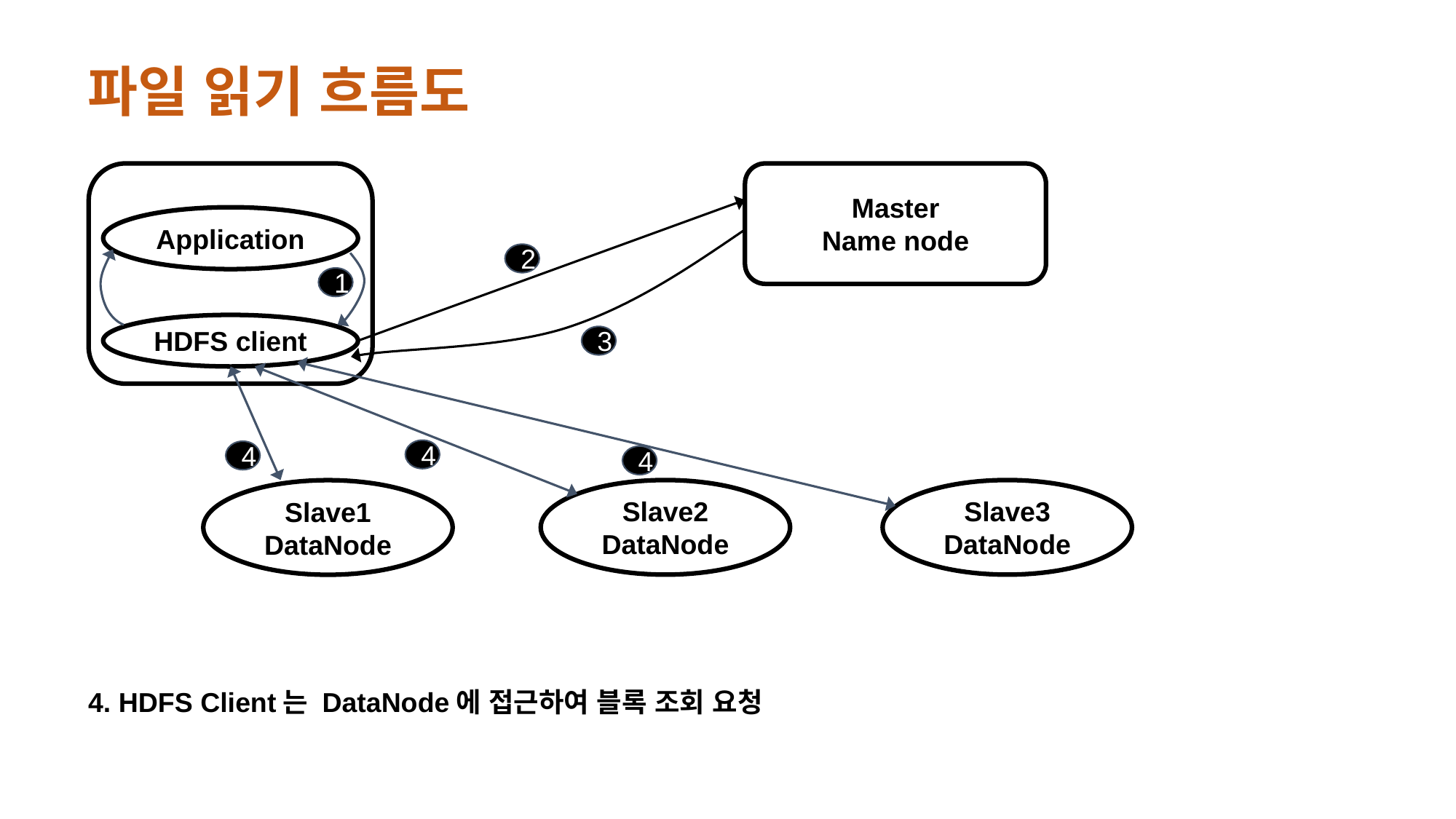

파일 읽기 흐름도

Master
Name node
Application

2

1
HDFS client
3
4
4
4
Slave2
DataNode
Slave3
DataNode
Slave1
DataNode
4. HDFS Client는 DataNode에 접근하여 블록 조회 요청